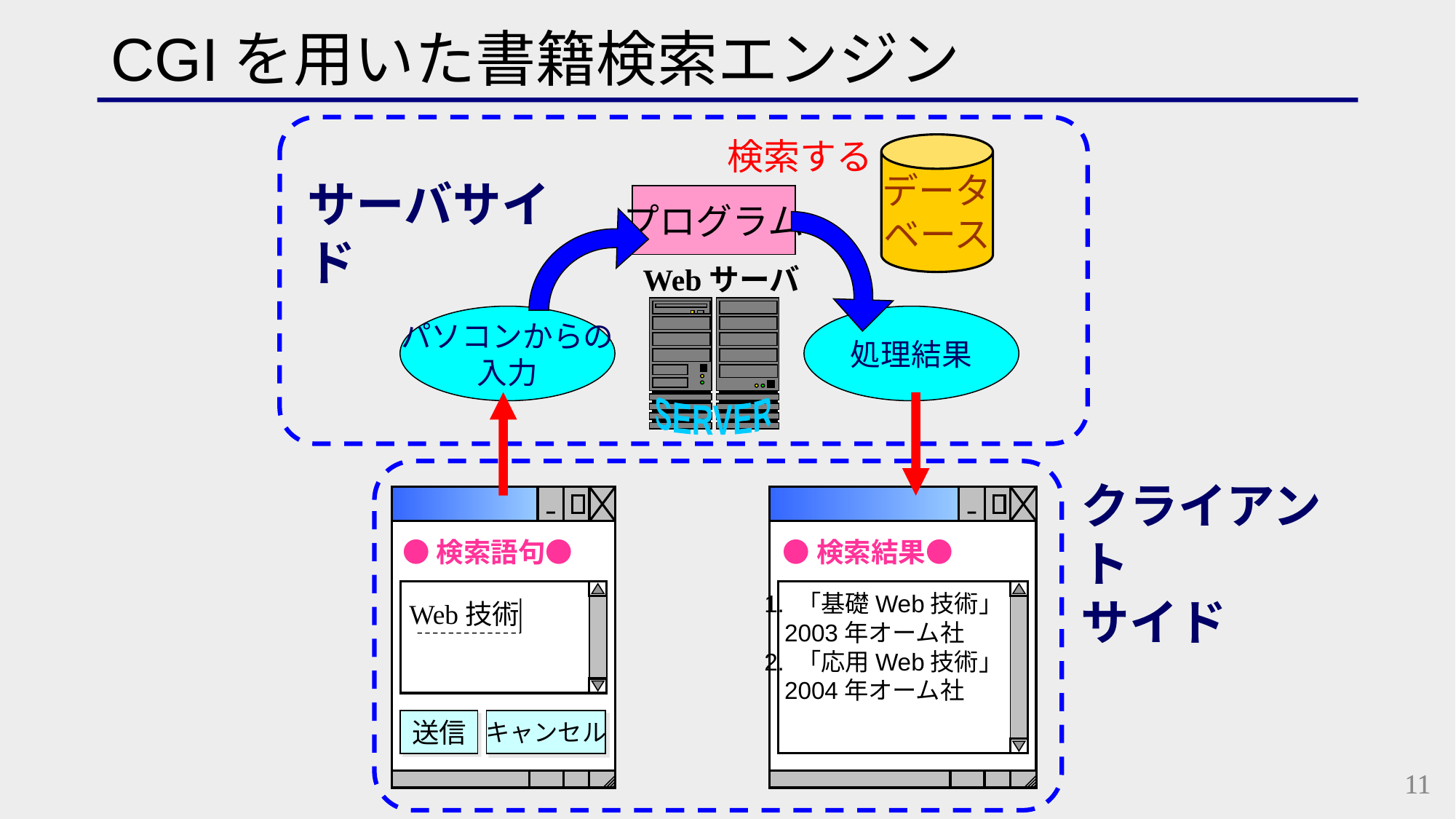

CGIを用いた書籍検索エンジン

検索する
データ
ベース
サーバサイド
プログラム

Webサーバ

SERVER

パソコンからの
入力
処理結果

クライアント
サイド

●検索語句●
●検索結果●

1. 「基礎Web技術」
   2003年オーム社
2. 「応用Web技術」
   2004年オーム社
Web技術

送信
キャンセル

11
11
11